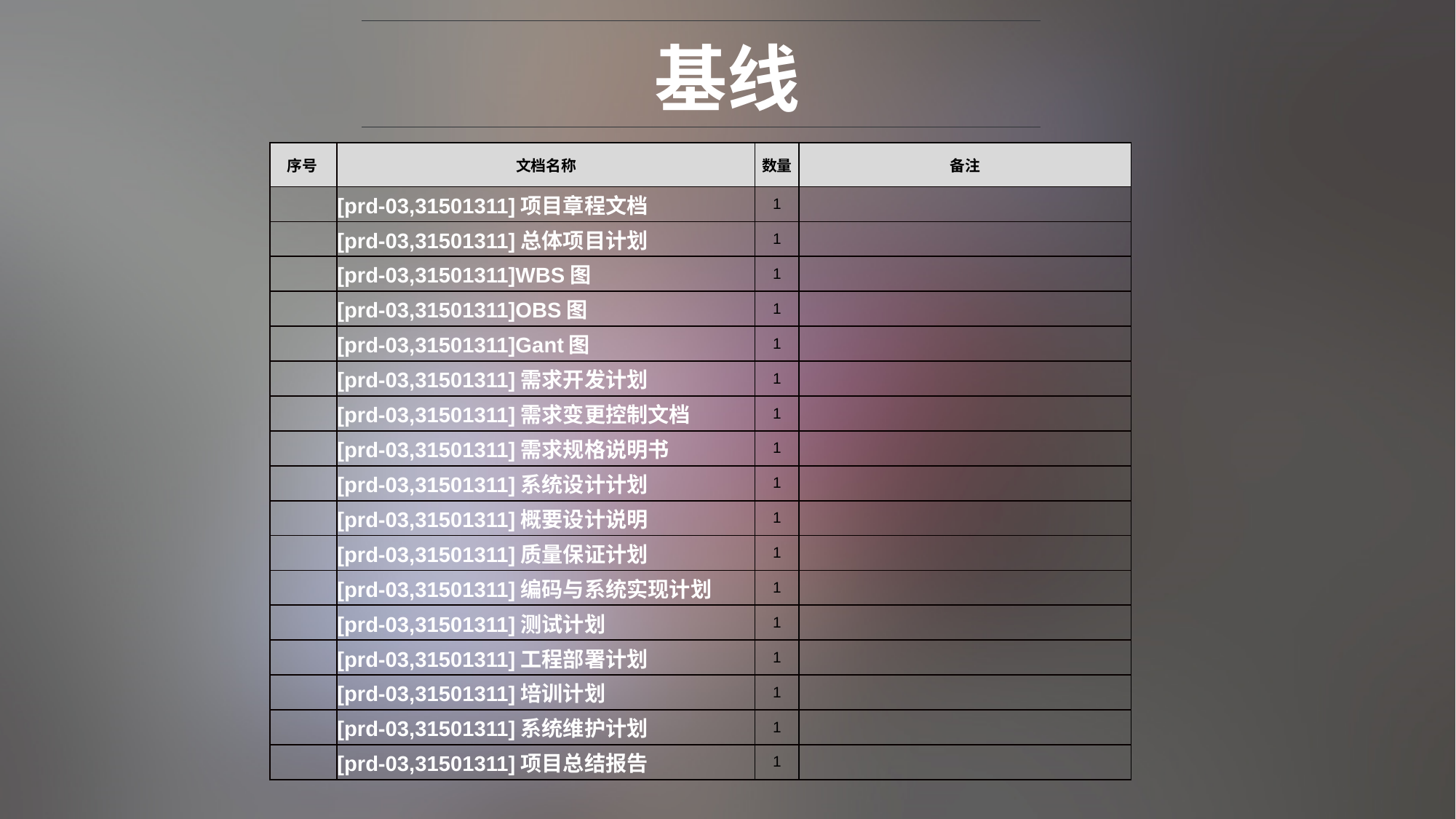

基线
| 序号 | 文档名称 | 数量 | 备注 |
| --- | --- | --- | --- |
|  | [prd-03,31501311]项目章程文档 | 1 |  |
|  | [prd-03,31501311]总体项目计划 | 1 |  |
|  | [prd-03,31501311]WBS图 | 1 |  |
|  | [prd-03,31501311]OBS图 | 1 |  |
|  | [prd-03,31501311]Gant图 | 1 |  |
|  | [prd-03,31501311]需求开发计划 | 1 |  |
|  | [prd-03,31501311]需求变更控制文档 | 1 |  |
|  | [prd-03,31501311]需求规格说明书 | 1 |  |
|  | [prd-03,31501311]系统设计计划 | 1 |  |
|  | [prd-03,31501311]概要设计说明 | 1 |  |
|  | [prd-03,31501311]质量保证计划 | 1 |  |
|  | [prd-03,31501311]编码与系统实现计划 | 1 |  |
|  | [prd-03,31501311]测试计划 | 1 |  |
|  | [prd-03,31501311]工程部署计划 | 1 |  |
|  | [prd-03,31501311]培训计划 | 1 |  |
|  | [prd-03,31501311]系统维护计划 | 1 |  |
|  | [prd-03,31501311]项目总结报告 | 1 |  |